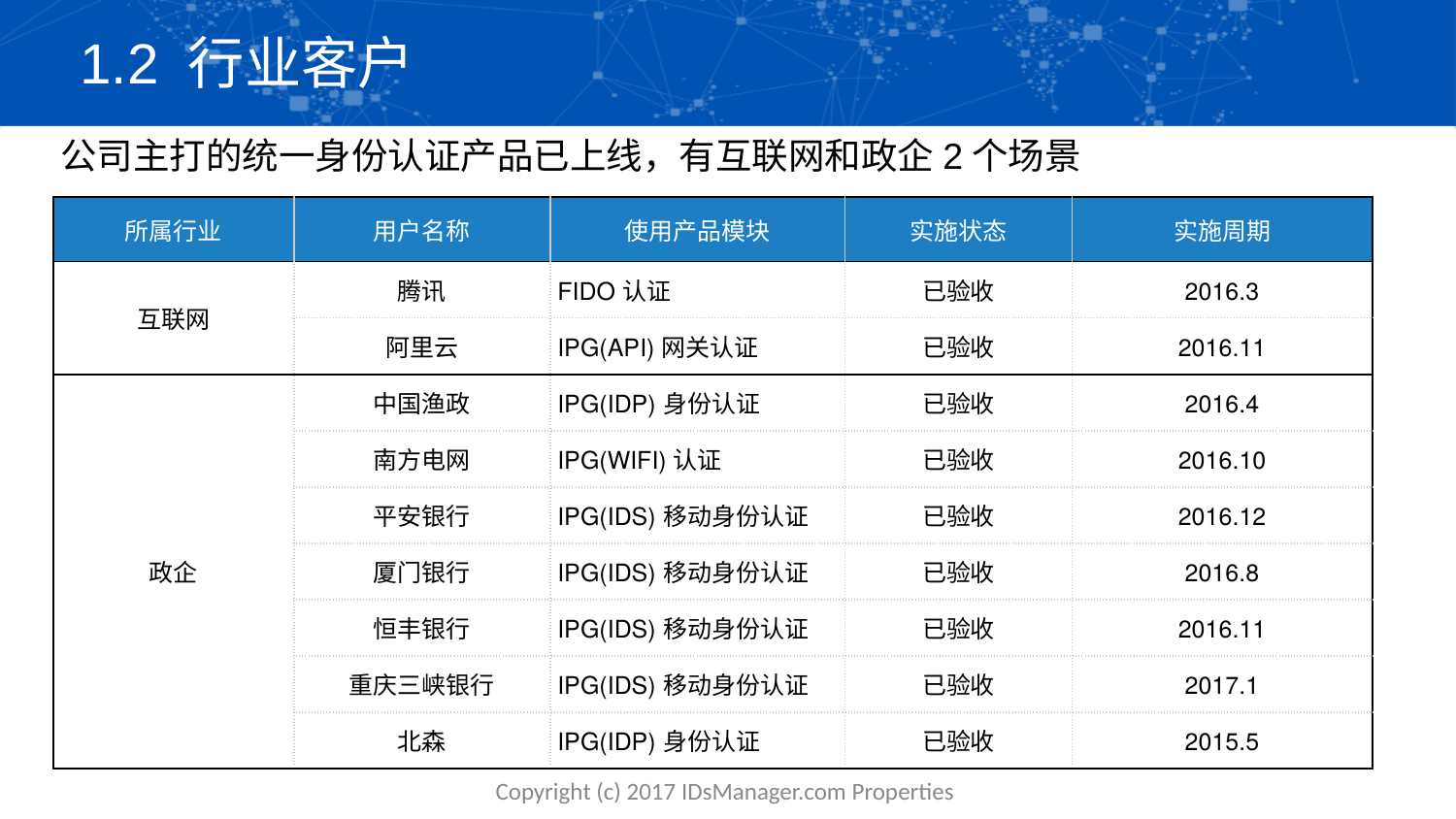

# 1.2 行业客户
公司主打的统一身份认证产品已上线，有互联网和政企2个场景
| 所属行业 | 用户名称 | 使用产品模块 | 实施状态 | 实施周期 |
| --- | --- | --- | --- | --- |
| 互联网 | 腾讯 | FIDO认证 | 已验收 | 2016.3 |
|  | 阿里云 | IPG(API)网关认证 | 已验收 | 2016.11 |
| 政企 | 中国渔政 | IPG(IDP)身份认证 | 已验收 | 2016.4 |
|  | 南方电网 | IPG(WIFI)认证 | 已验收 | 2016.10 |
|  | 平安银行 | IPG(IDS)移动身份认证 | 已验收 | 2016.12 |
|  | 厦门银行 | IPG(IDS)移动身份认证 | 已验收 | 2016.8 |
|  | 恒丰银行 | IPG(IDS)移动身份认证 | 已验收 | 2016.11 |
|  | 重庆三峡银行 | IPG(IDS)移动身份认证 | 已验收 | 2017.1 |
|  | 北森 | IPG(IDP)身份认证 | 已验收 | 2015.5 |
Copyright (c) 2017 IDsManager.com Properties